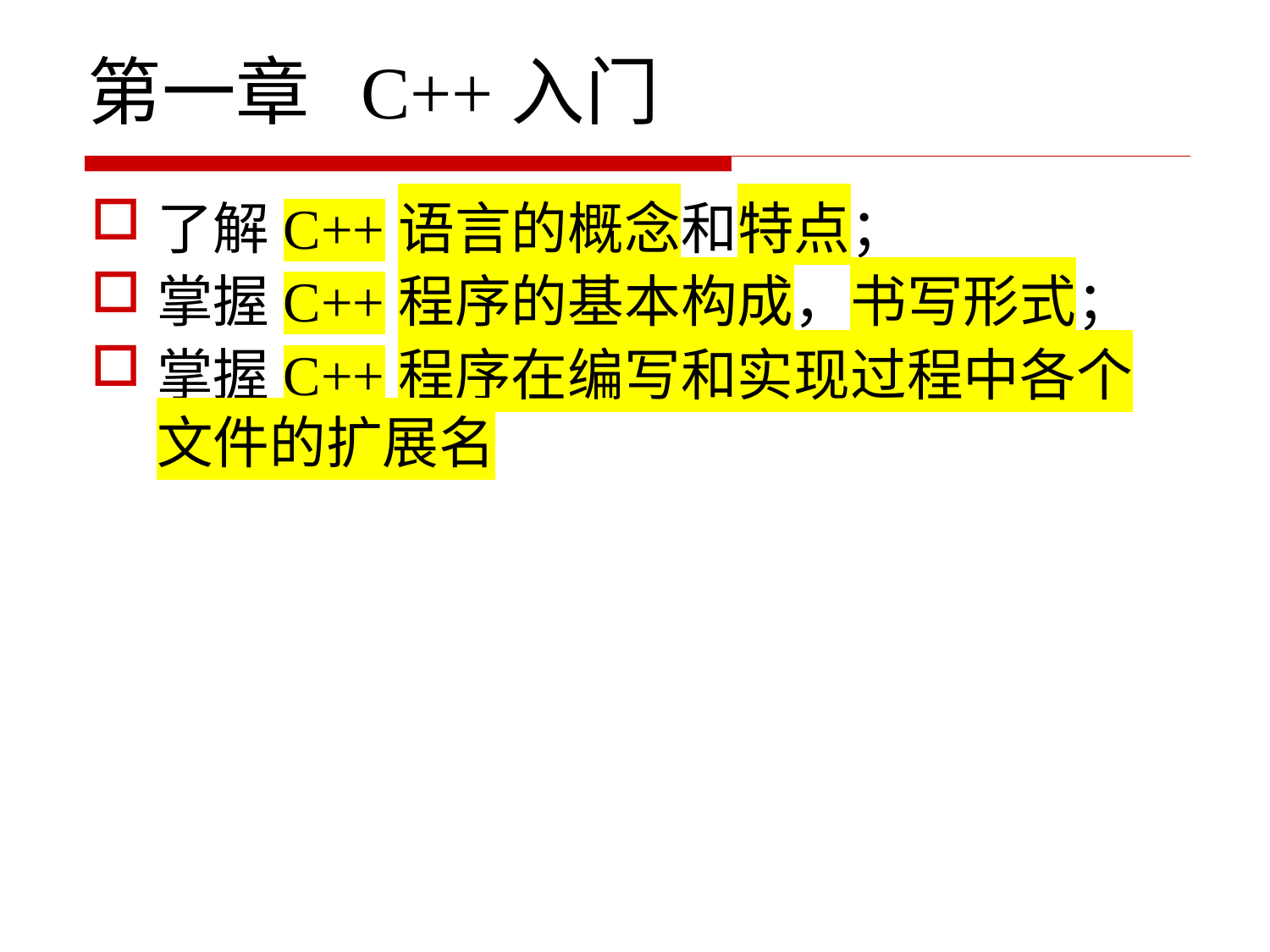

# 第一章  C++入门
了解C++语言的概念和特点；
掌握C++程序的基本构成，书写形式；
掌握C++程序在编写和实现过程中各个文件的扩展名